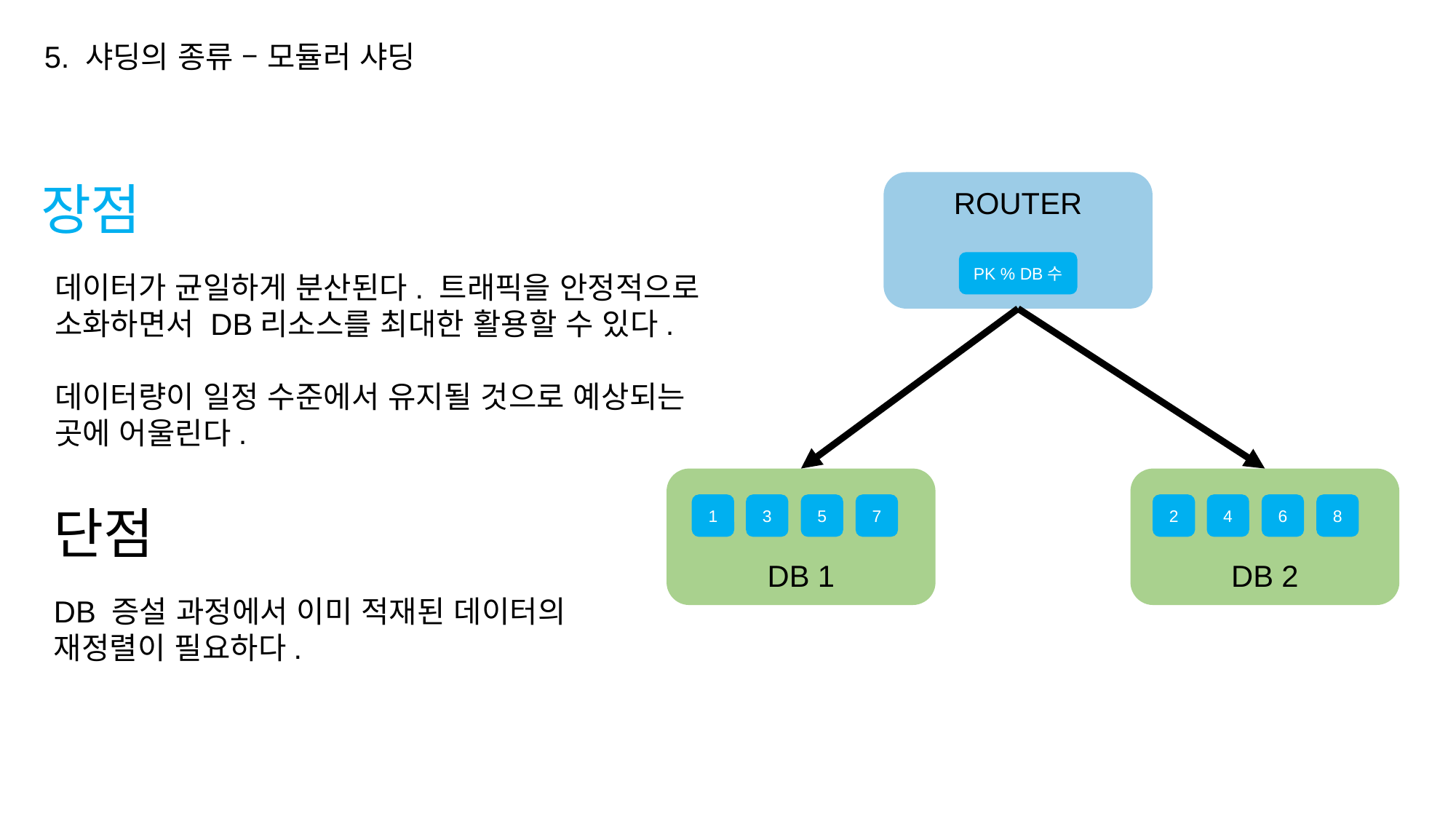

5. 샤딩의 종류 – 모듈러 샤딩
장점
ROUTER
PK % DB수
데이터가 균일하게 분산된다. 트래픽을 안정적으로
소화하면서 DB리소스를 최대한 활용할 수 있다.

데이터량이 일정 수준에서 유지될 것으로 예상되는
곳에 어울린다.
DB 2
DB 1
단점
1
3
5
7
2
4
6
8
DB 증설 과정에서 이미 적재된 데이터의
재정렬이 필요하다.